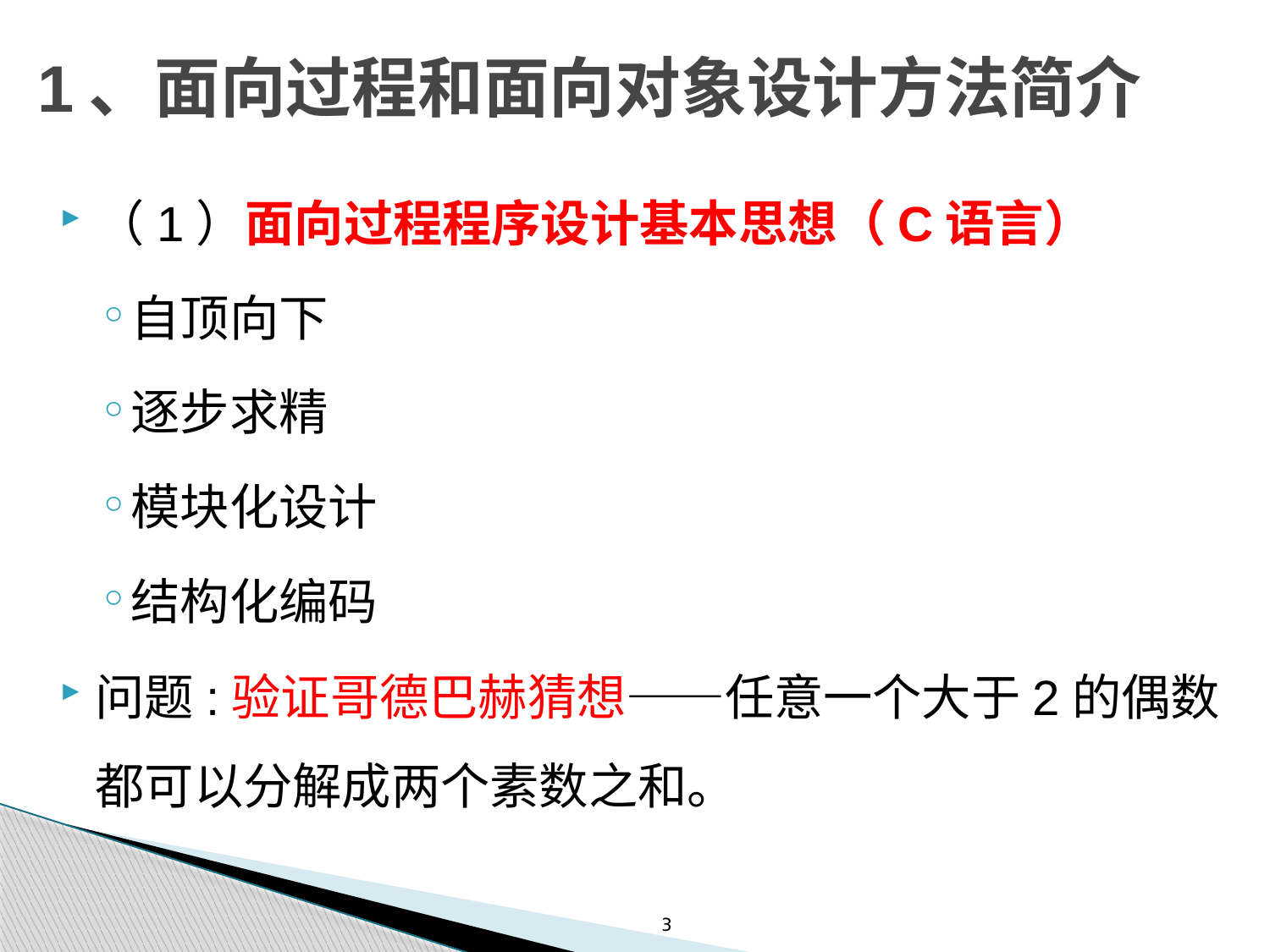

# 1、面向过程和面向对象设计方法简介
（1）面向过程程序设计基本思想（C语言）
自顶向下
逐步求精
模块化设计
结构化编码
问题:验证哥德巴赫猜想——任意一个大于2的偶数都可以分解成两个素数之和。

3